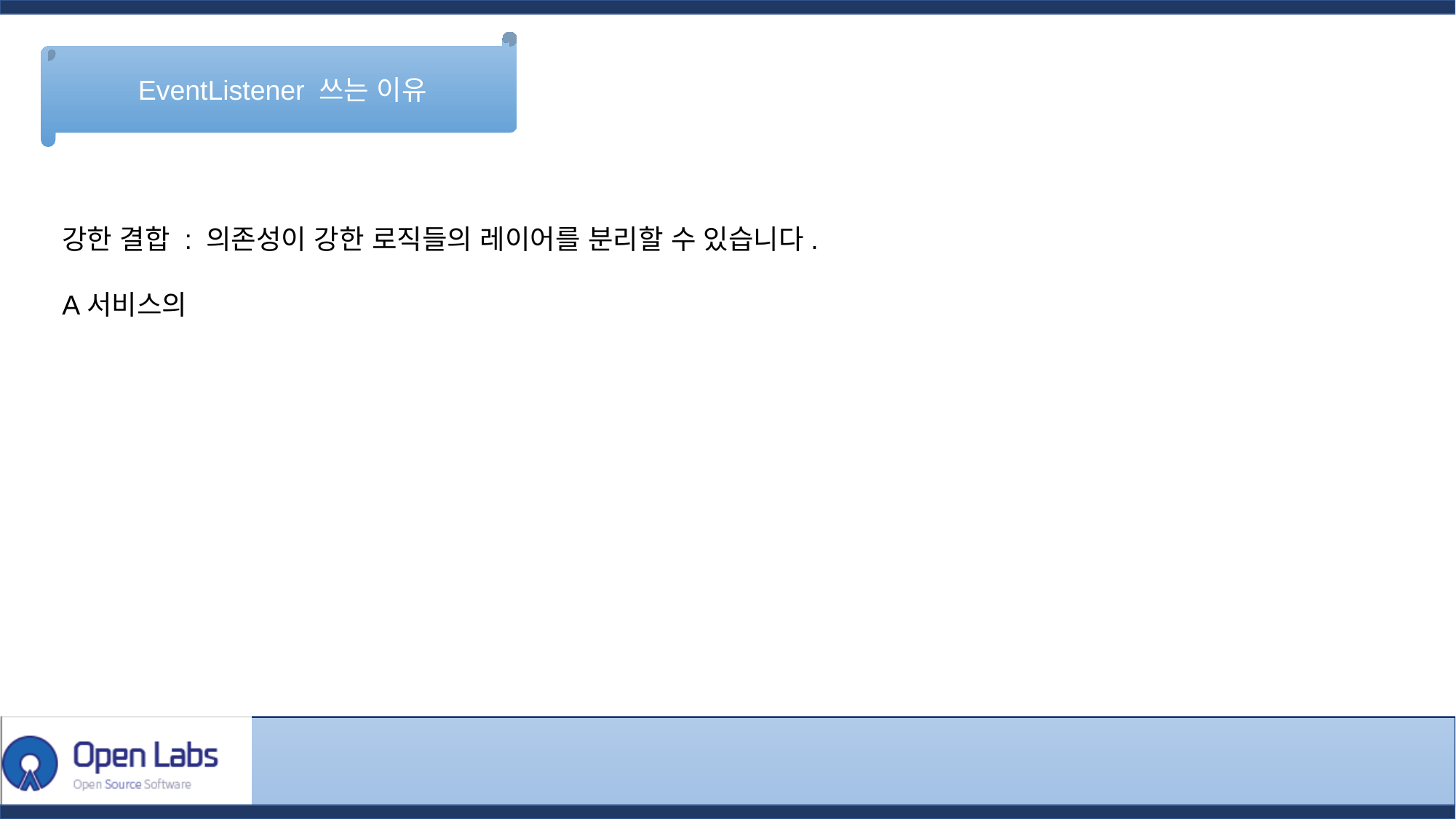

EventListener 쓰는 이유
강한 결합 : 의존성이 강한 로직들의 레이어를 분리할 수 있습니다.

A서비스의